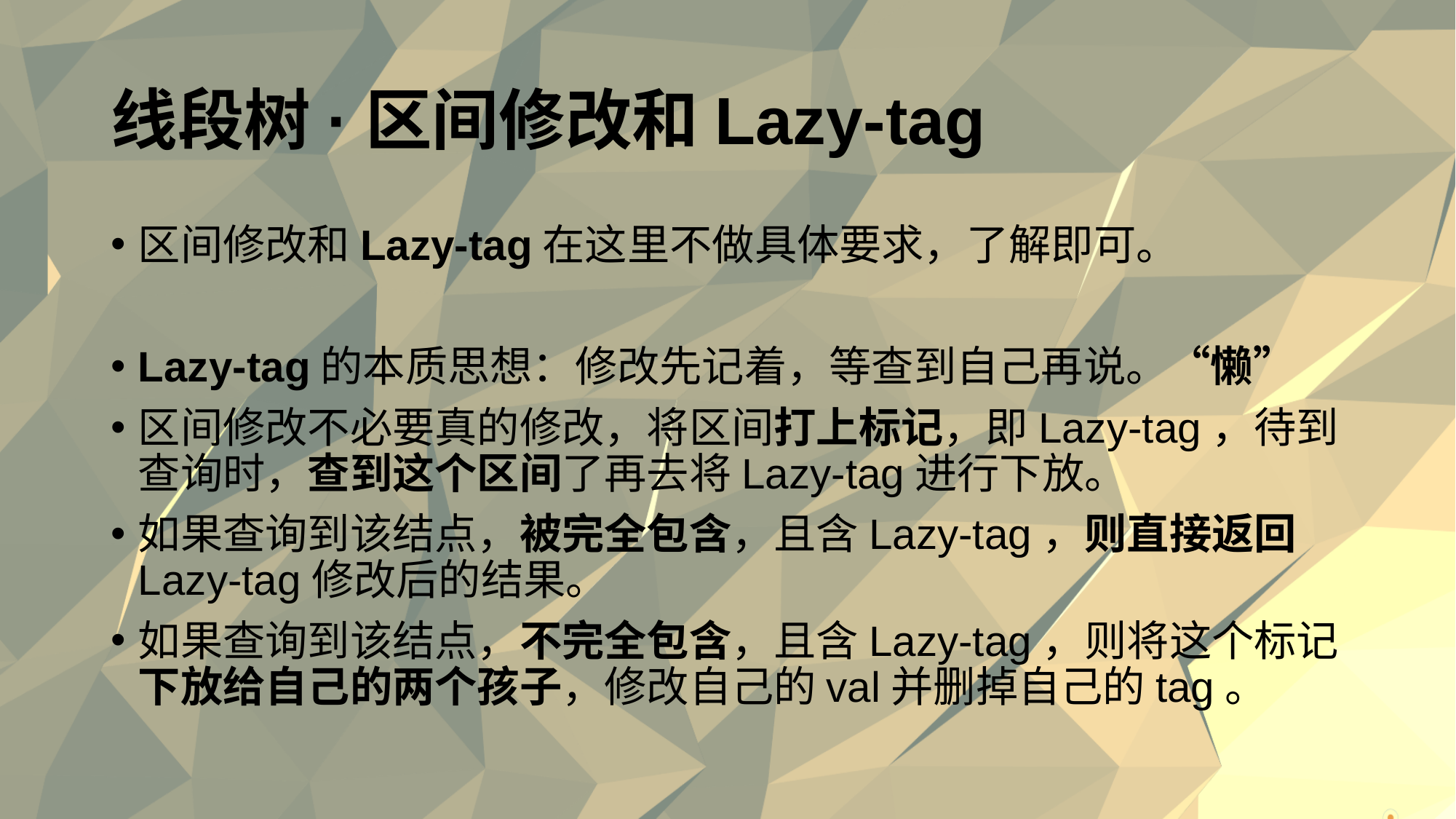

# 线段树·区间修改和Lazy-tag
区间修改和Lazy-tag在这里不做具体要求，了解即可。

Lazy-tag的本质思想：修改先记着，等查到自己再说。“懒”
区间修改不必要真的修改，将区间打上标记，即Lazy-tag，待到查询时，查到这个区间了再去将Lazy-tag进行下放。
如果查询到该结点，被完全包含，且含Lazy-tag，则直接返回Lazy-tag修改后的结果。
如果查询到该结点，不完全包含，且含Lazy-tag，则将这个标记下放给自己的两个孩子，修改自己的val并删掉自己的tag。